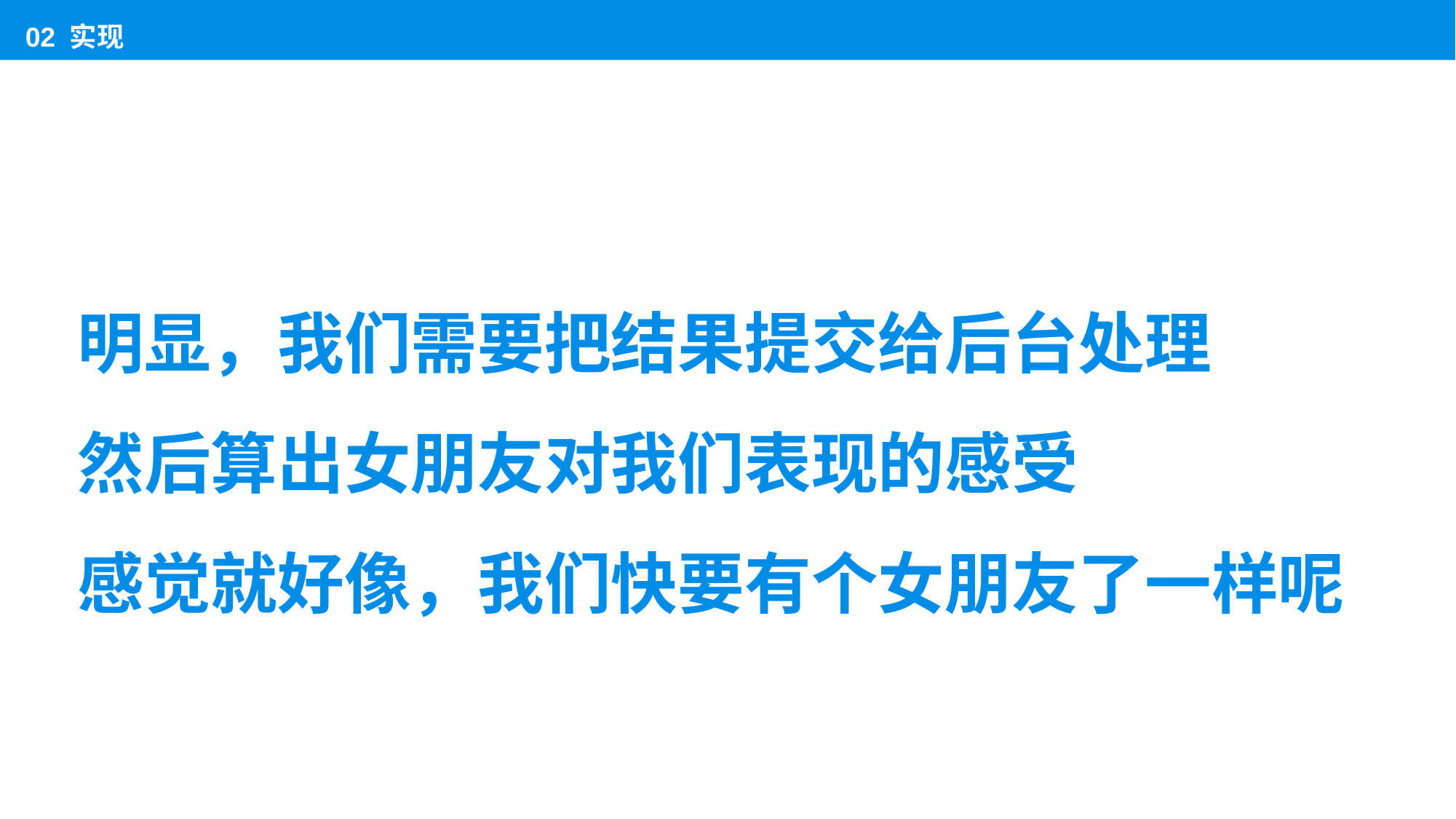

02 实现
明显，我们需要把结果提交给后台处理
然后算出女朋友对我们表现的感受
感觉就好像，我们快要有个女朋友了一样呢